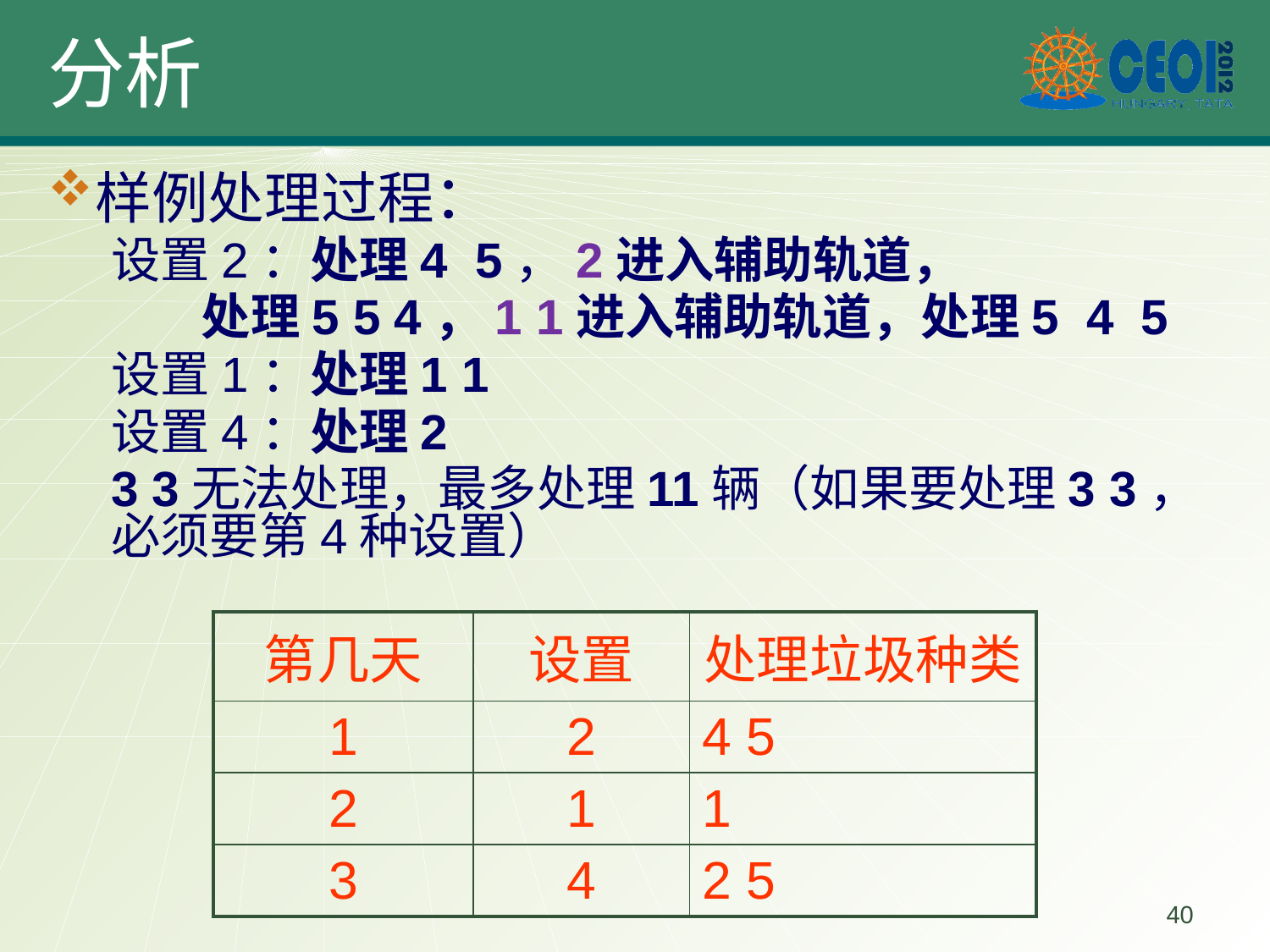

# 分析
样例处理过程：
设置2：处理4  5，2进入辅助轨道，
       处理5 5 4，1 1进入辅助轨道，处理5  4  5
设置1：处理1 1
设置4：处理2
3 3无法处理，最多处理11辆（如果要处理3 3，必须要第4种设置）
| 第几天 | 设置 | 处理垃圾种类 |
| --- | --- | --- |
| 1 | 2 | 4 5 |
| 2 | 1 | 1 |
| 3 | 4 | 2 5 |
40